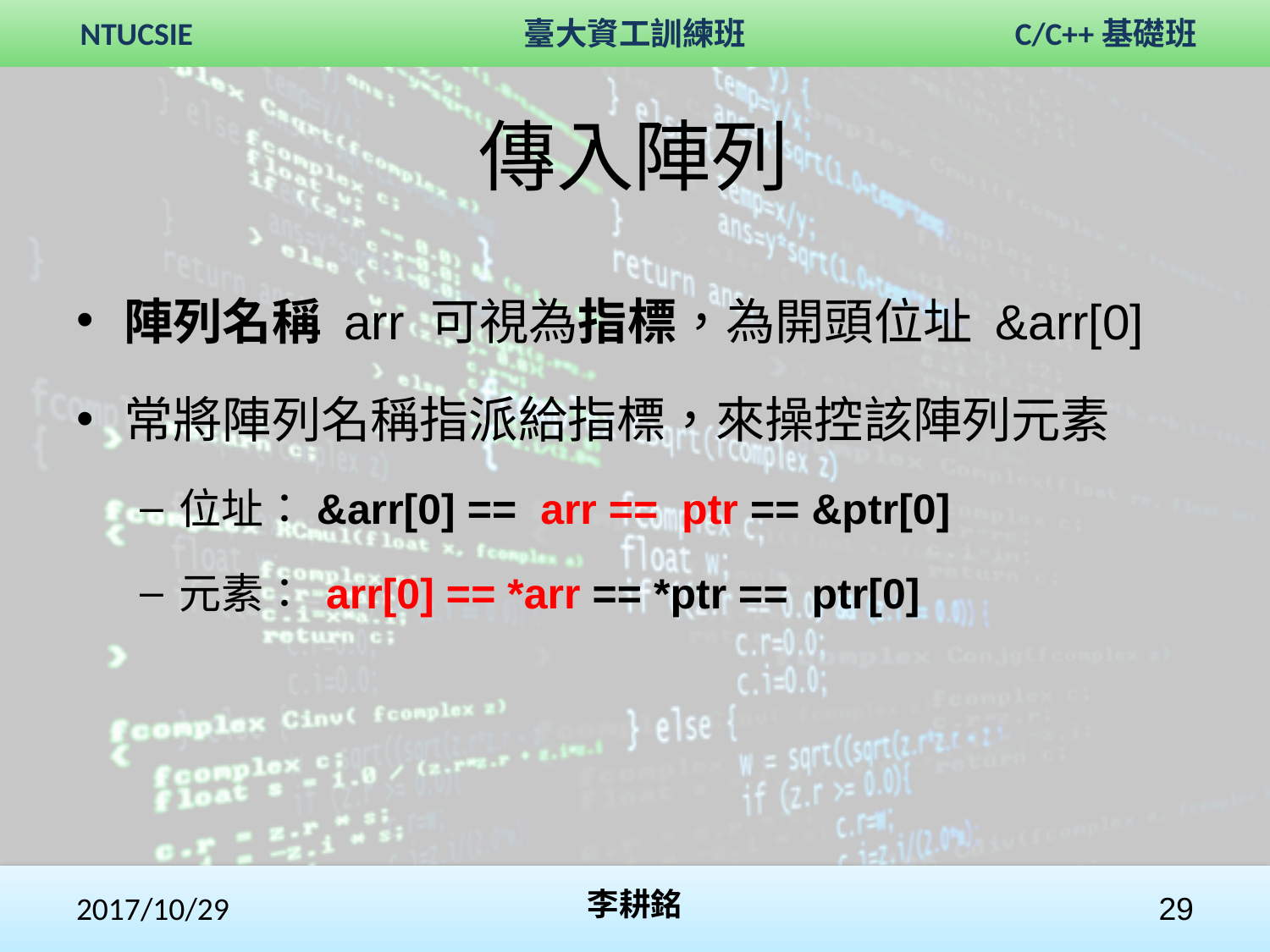

傳入陣列
陣列名稱 arr 可視為指標，為開頭位址 &arr[0]
常將陣列名稱指派給指標，來操控該陣列元素
位址：&arr[0] ==  arr ==  ptr == &ptr[0]
元素： arr[0] == *arr == *ptr ==  ptr[0]

2017/10/29
李耕銘
29